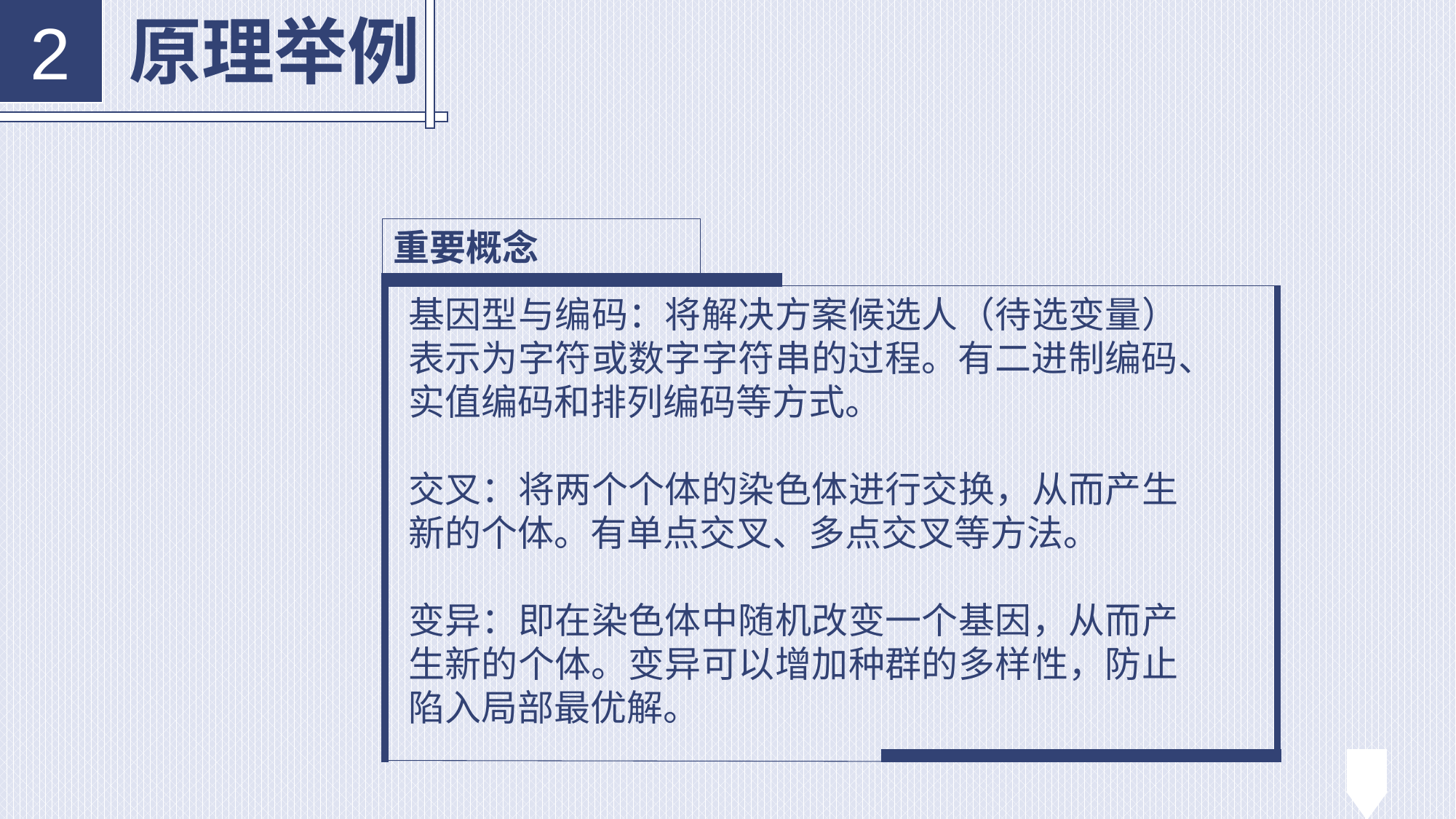

原理举例

2

重要概念

基因型与编码：将解决方案候选人（待选变量）表示为字符或数字字符串的过程。有二进制编码、实值编码和排列编码等方式。

交叉：将两个个体的染色体进行交换，从而产生新的个体。有单点交叉、多点交叉等方法。

变异：即在染色体中随机改变一个基因，从而产生新的个体。变异可以增加种群的多样性，防止陷入局部最优解。

20